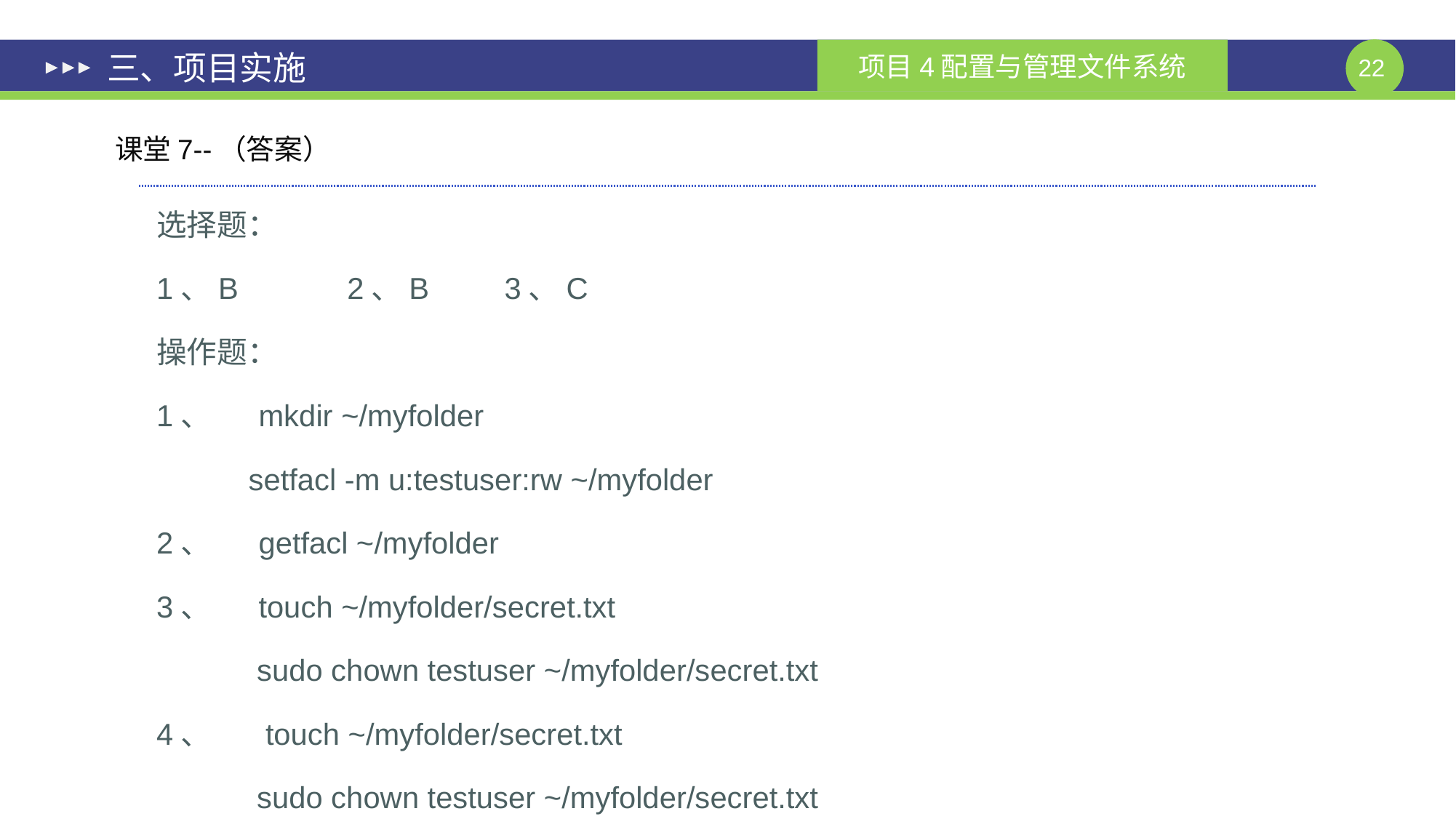

# 三、项目实施
课堂7--（答案）
选择题：
1、B             2、B         3、C
操作题：
1、      mkdir ~/myfolder
           setfacl -m u:testuser:rw ~/myfolder
2、      getfacl ~/myfolder
3、      touch ~/myfolder/secret.txt
            sudo chown testuser ~/myfolder/secret.txt
4、       touch ~/myfolder/secret.txt
            sudo chown testuser ~/myfolder/secret.txt